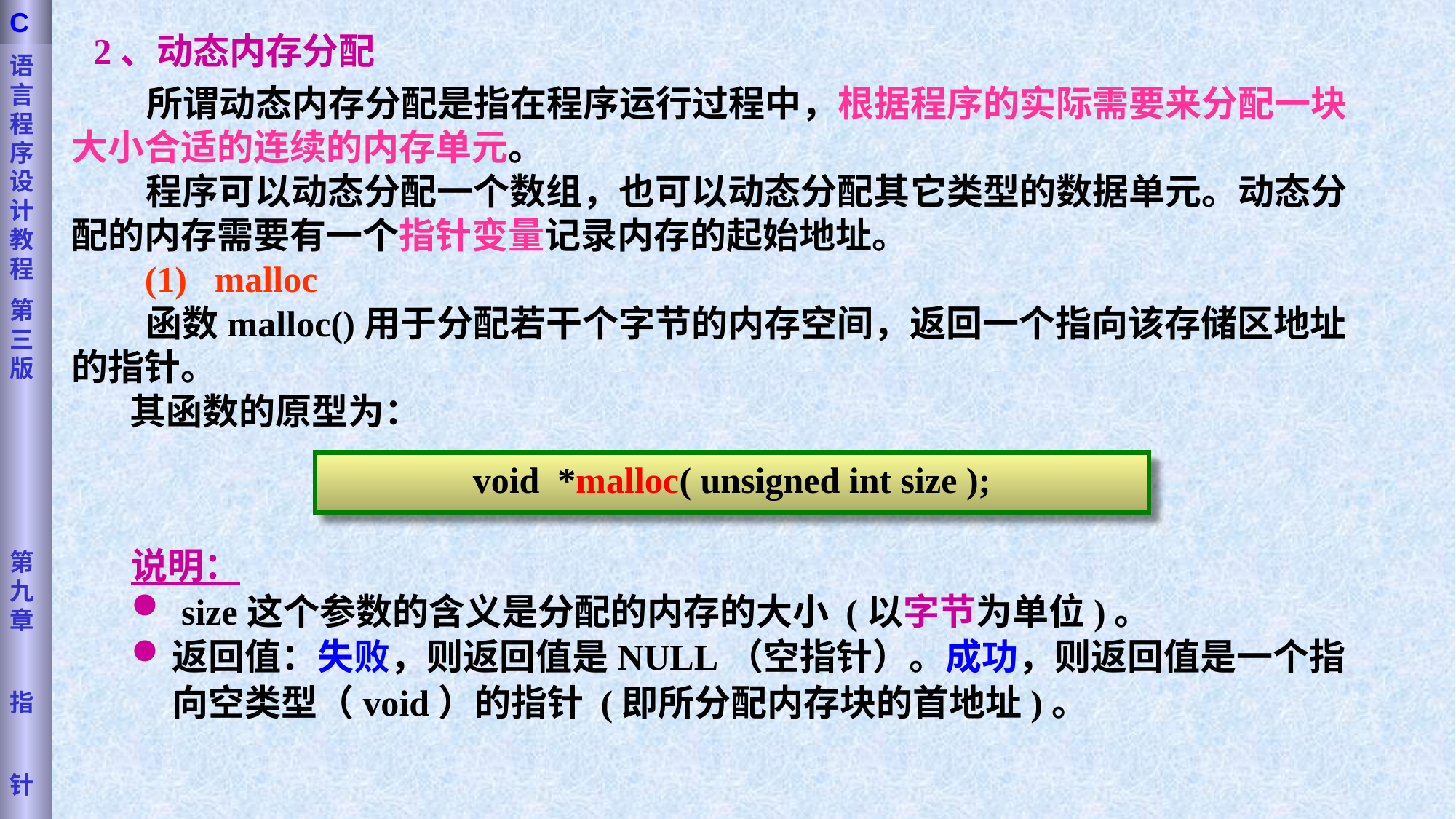

语言程序设计教程
第三版

第九章

指

针
C
2、动态内存分配
          所谓动态内存分配是指在程序运行过程中，根据程序的实际需要来分配一块大小合适的连续的内存单元。
        程序可以动态分配一个数组，也可以动态分配其它类型的数据单元。动态分配的内存需要有一个指针变量记录内存的起始地址。
        (1)   malloc
        函数malloc()用于分配若干个字节的内存空间，返回一个指向该存储区地址的指针。
      其函数的原型为：
void  *malloc( unsigned int size );
说明：
 size这个参数的含义是分配的内存的大小 (以字节为单位)。
返回值：失败，则返回值是NULL（空指针）。成功，则返回值是一个指 向空类型（void）的指针 (即所分配内存块的首地址)。